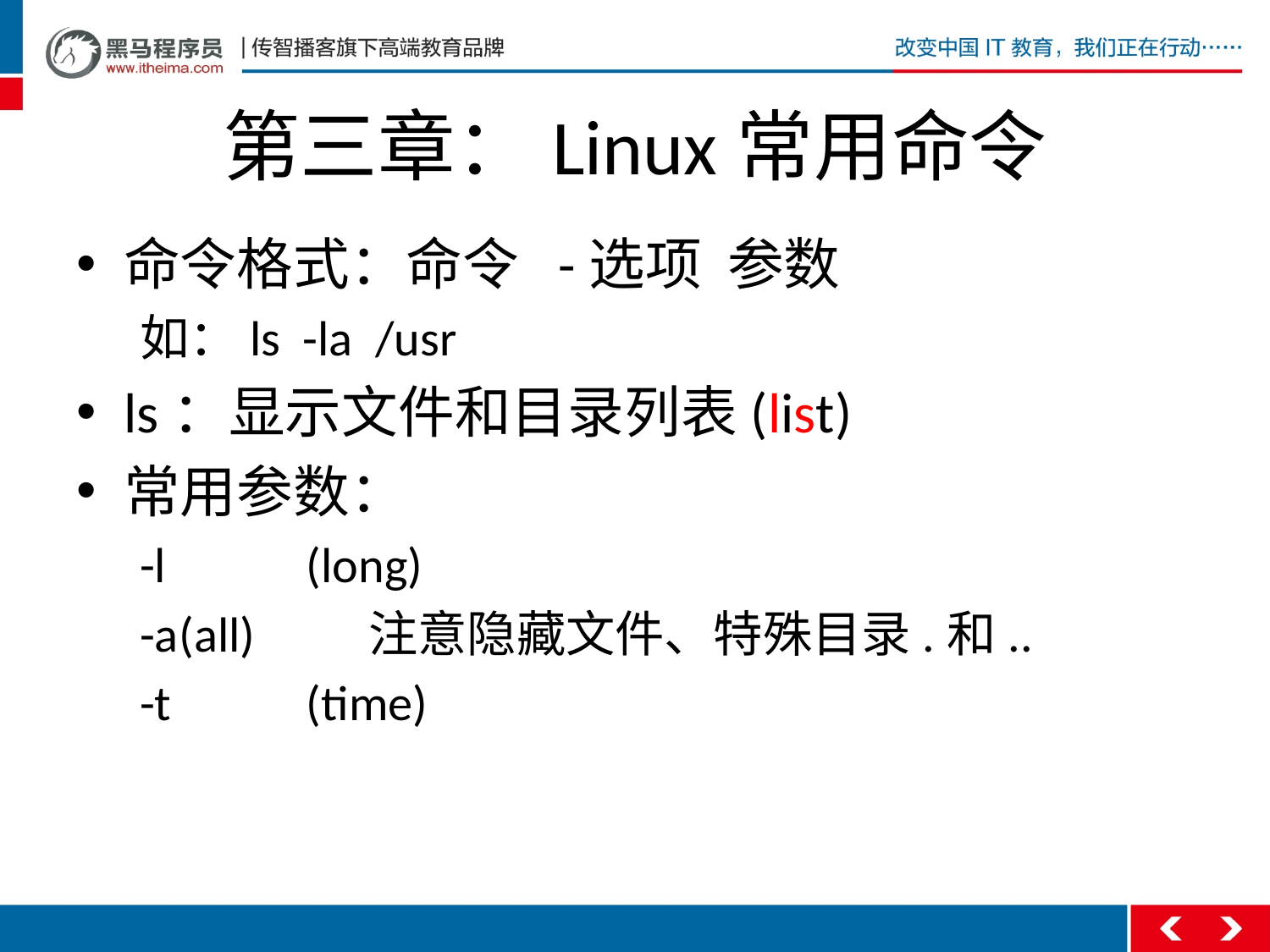

# 第三章：Linux常用命令
命令格式：命令  -选项  参数
如：ls  -la  /usr
ls：显示文件和目录列表(list)
常用参数：
-l		(long)
-a	(all)         注意隐藏文件、特殊目录.和..
-t		(time)